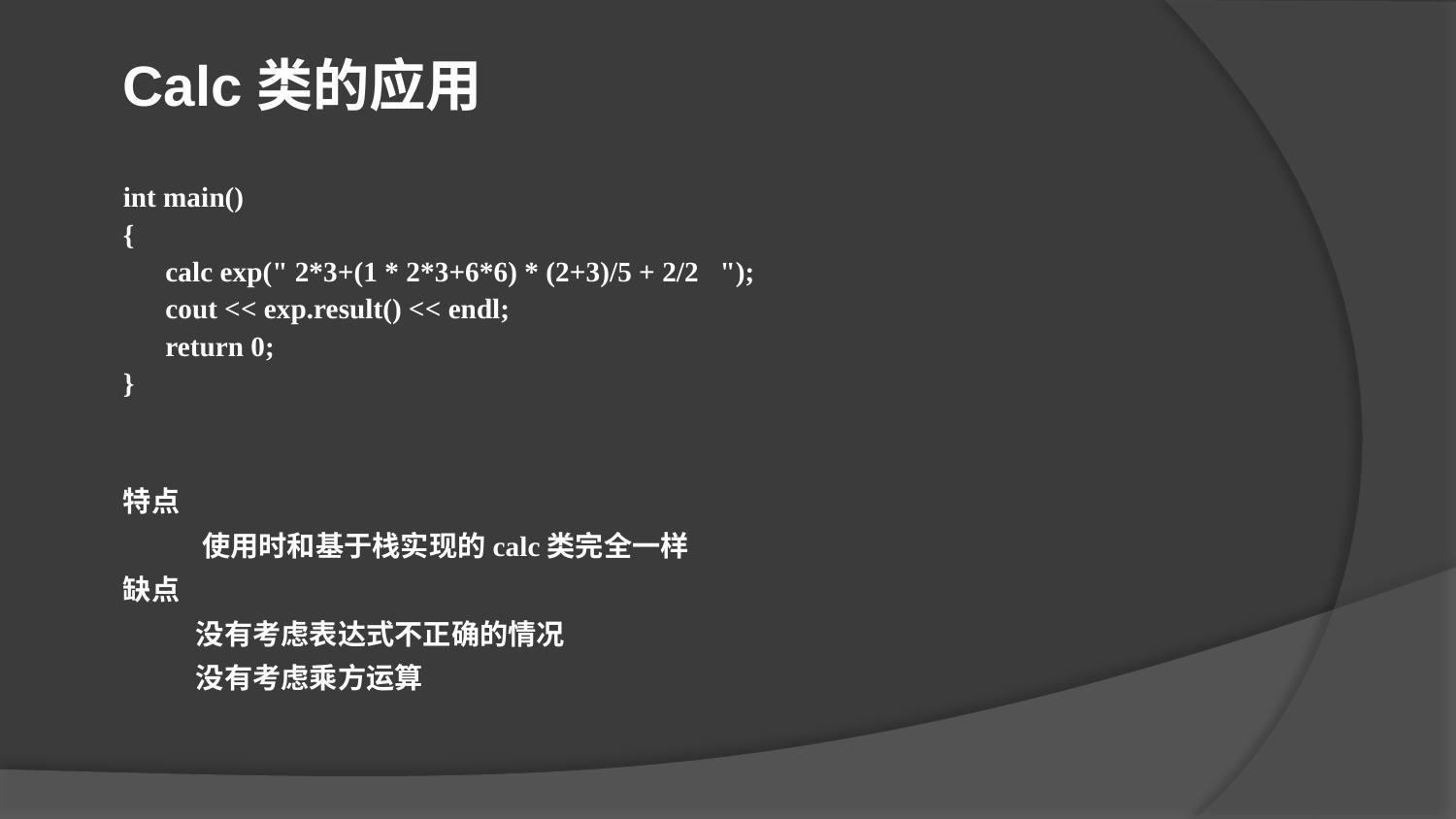

Calc类的应用
int main()
{
      calc exp(" 2*3+(1 * 2*3+6*6) * (2+3)/5 + 2/2   ");
      cout << exp.result() << endl;
      return 0;
}
特点
           使用时和基于栈实现的calc类完全一样
缺点
没有考虑表达式不正确的情况
没有考虑乘方运算